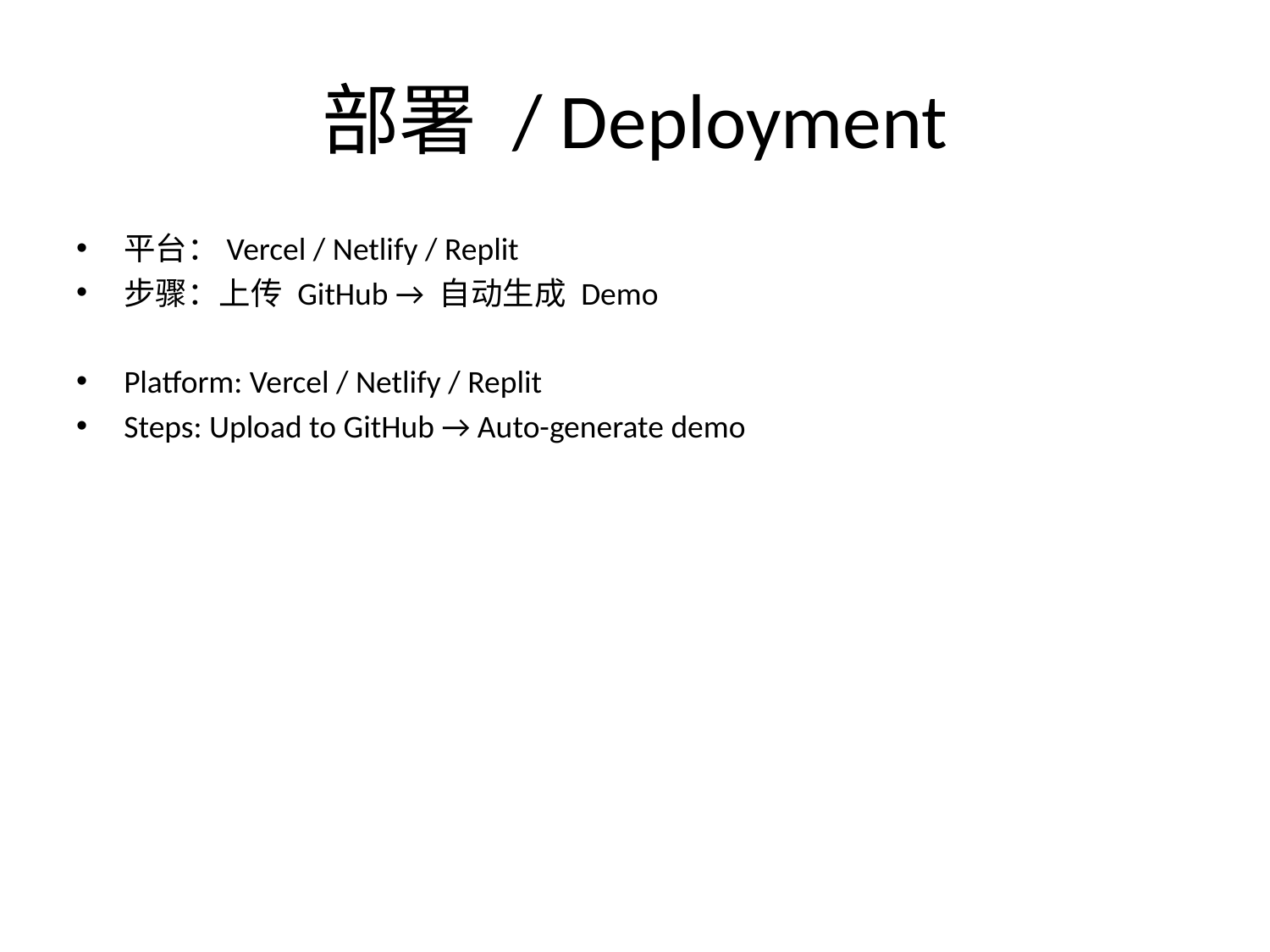

# 部署 / Deployment
平台：Vercel / Netlify / Replit
步骤：上传 GitHub → 自动生成 Demo

Platform: Vercel / Netlify / Replit
Steps: Upload to GitHub → Auto-generate demo